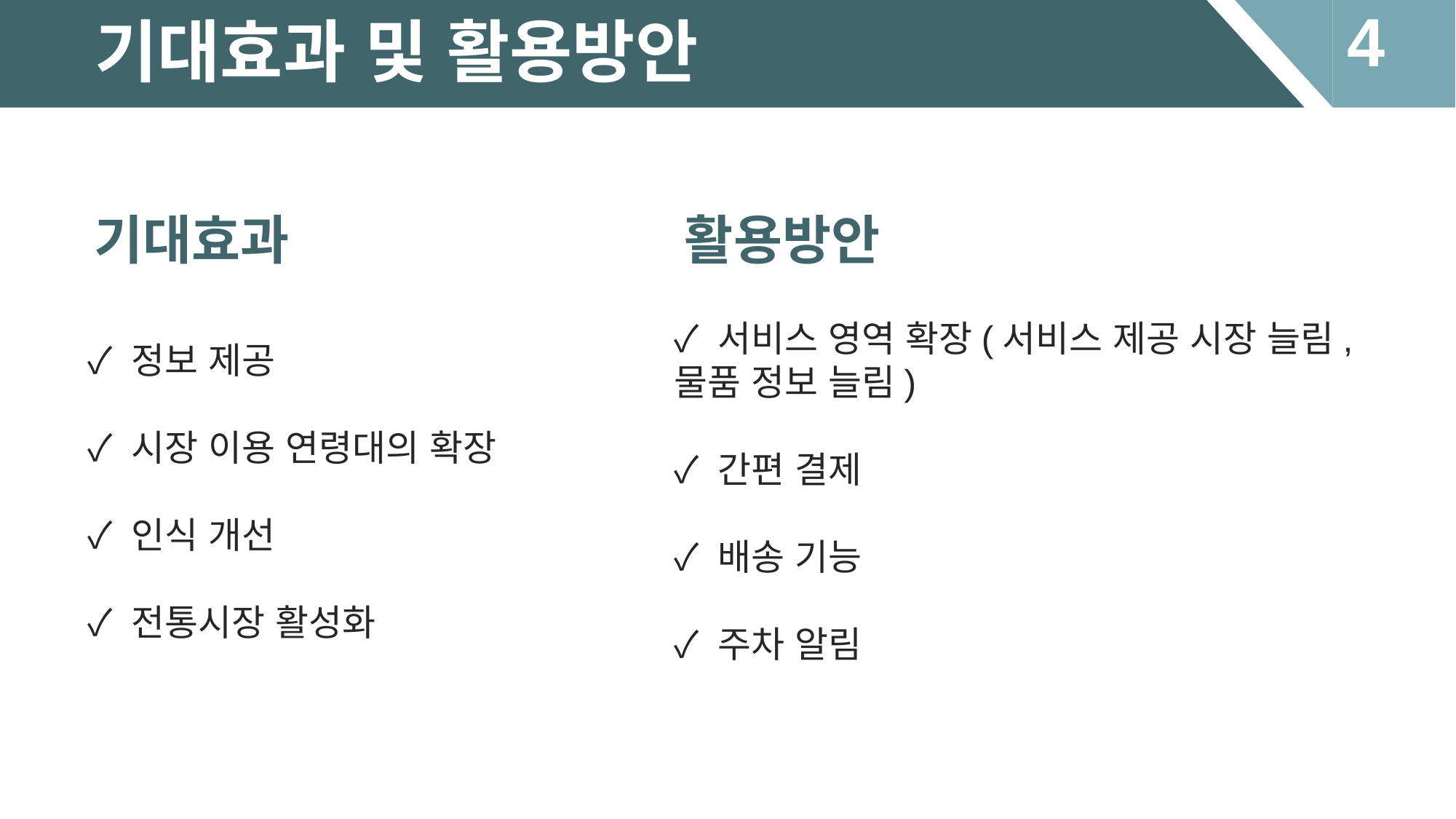

4

 기대효과 및 활용방안
기대효과
활용방안
✓ 서비스 영역 확장(서비스 제공 시장 늘림,      물품 정보 늘림)

✓ 간편 결제

✓ 배송 기능

✓ 주차 알림
✓ 정보 제공

✓ 시장 이용 연령대의 확장

✓ 인식 개선

✓ 전통시장 활성화